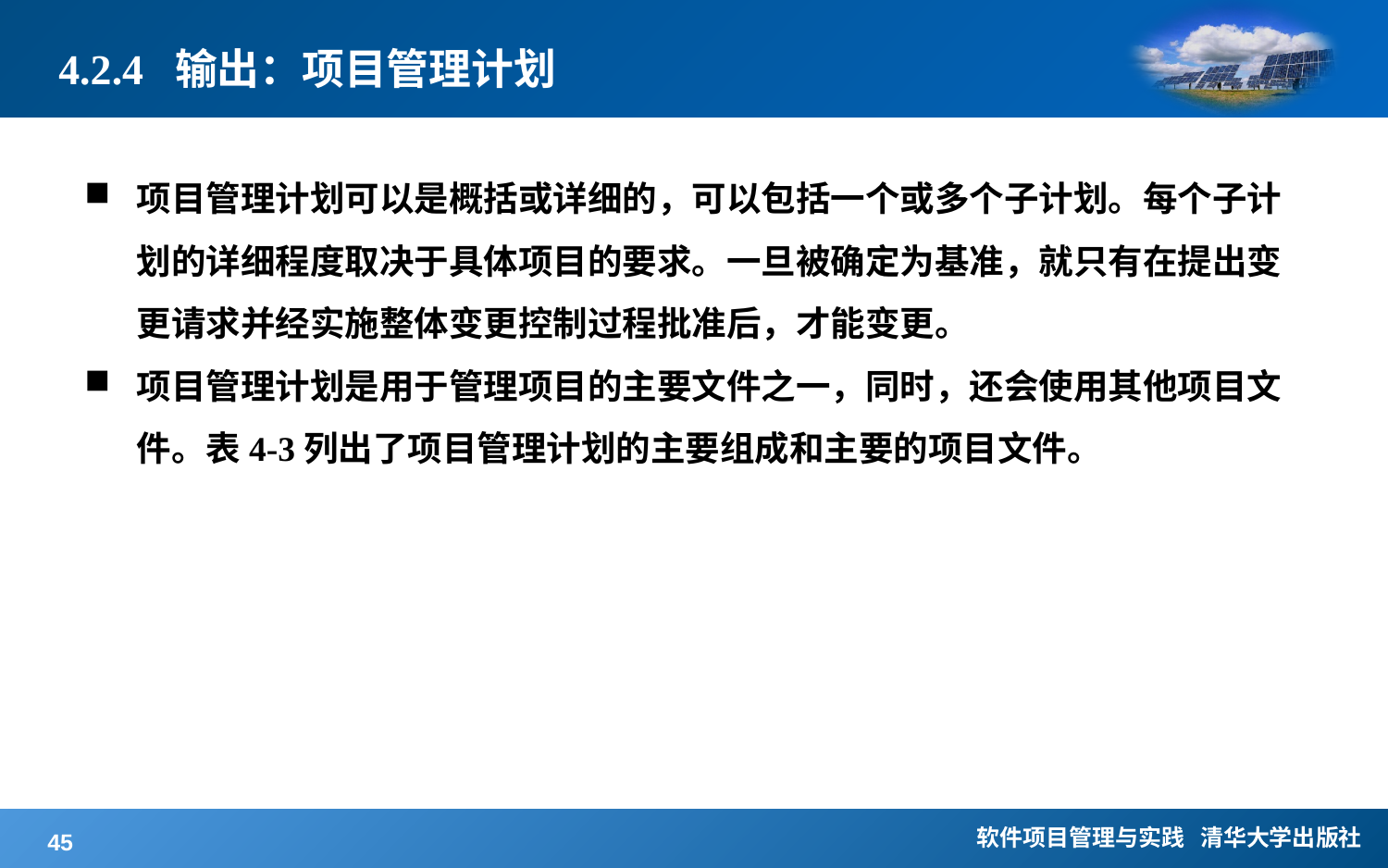

# 4.2.4  输出：项目管理计划
项目管理计划可以是概括或详细的，可以包括一个或多个子计划。每个子计划的详细程度取决于具体项目的要求。一旦被确定为基准，就只有在提出变更请求并经实施整体变更控制过程批准后，才能变更。
项目管理计划是用于管理项目的主要文件之一，同时，还会使用其他项目文件。表4-3列出了项目管理计划的主要组成和主要的项目文件。